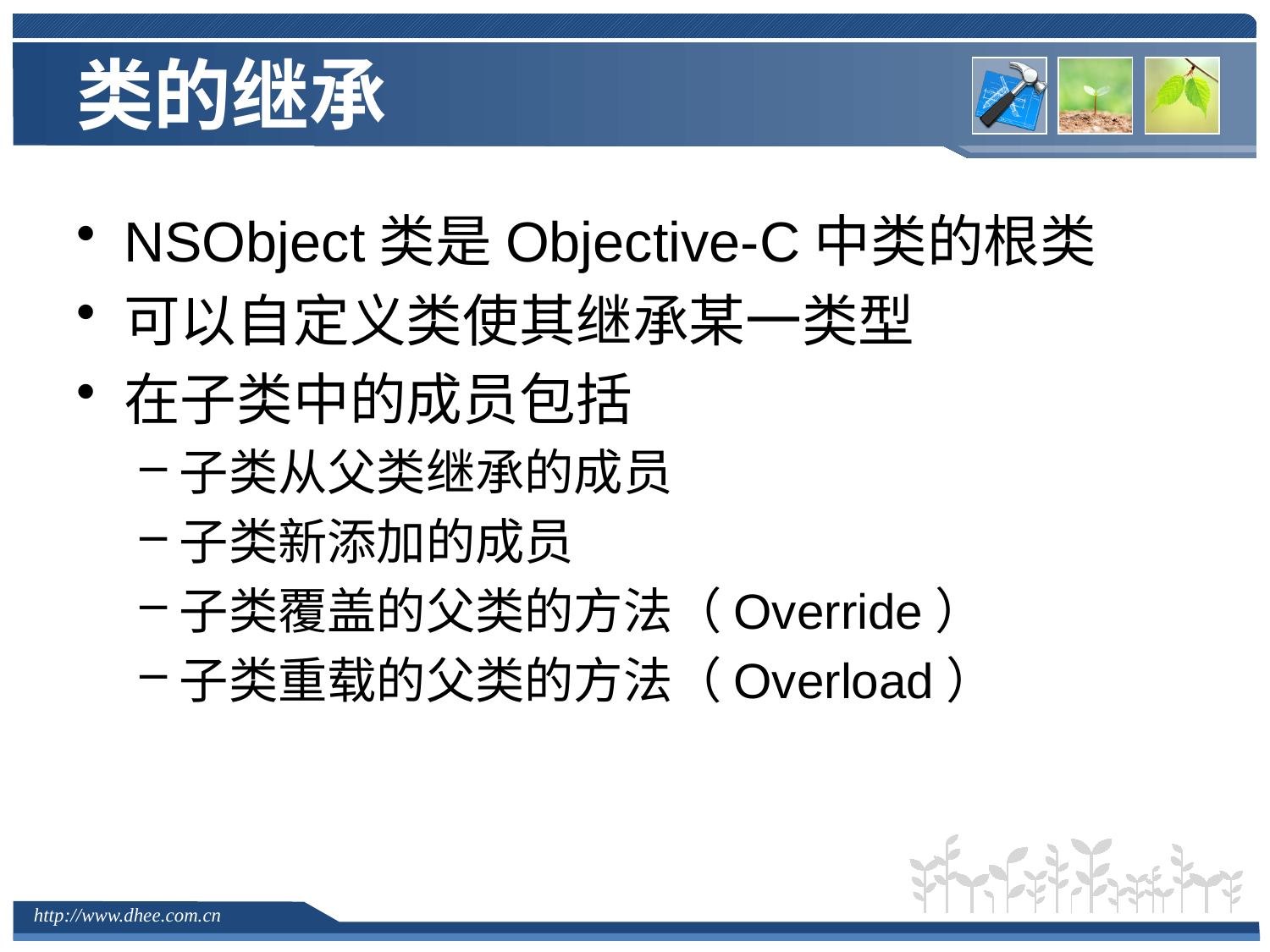

# 类的继承
NSObject类是Objective-C中类的根类
可以自定义类使其继承某一类型
在子类中的成员包括
子类从父类继承的成员
子类新添加的成员
子类覆盖的父类的方法（Override）
子类重载的父类的方法（Overload）